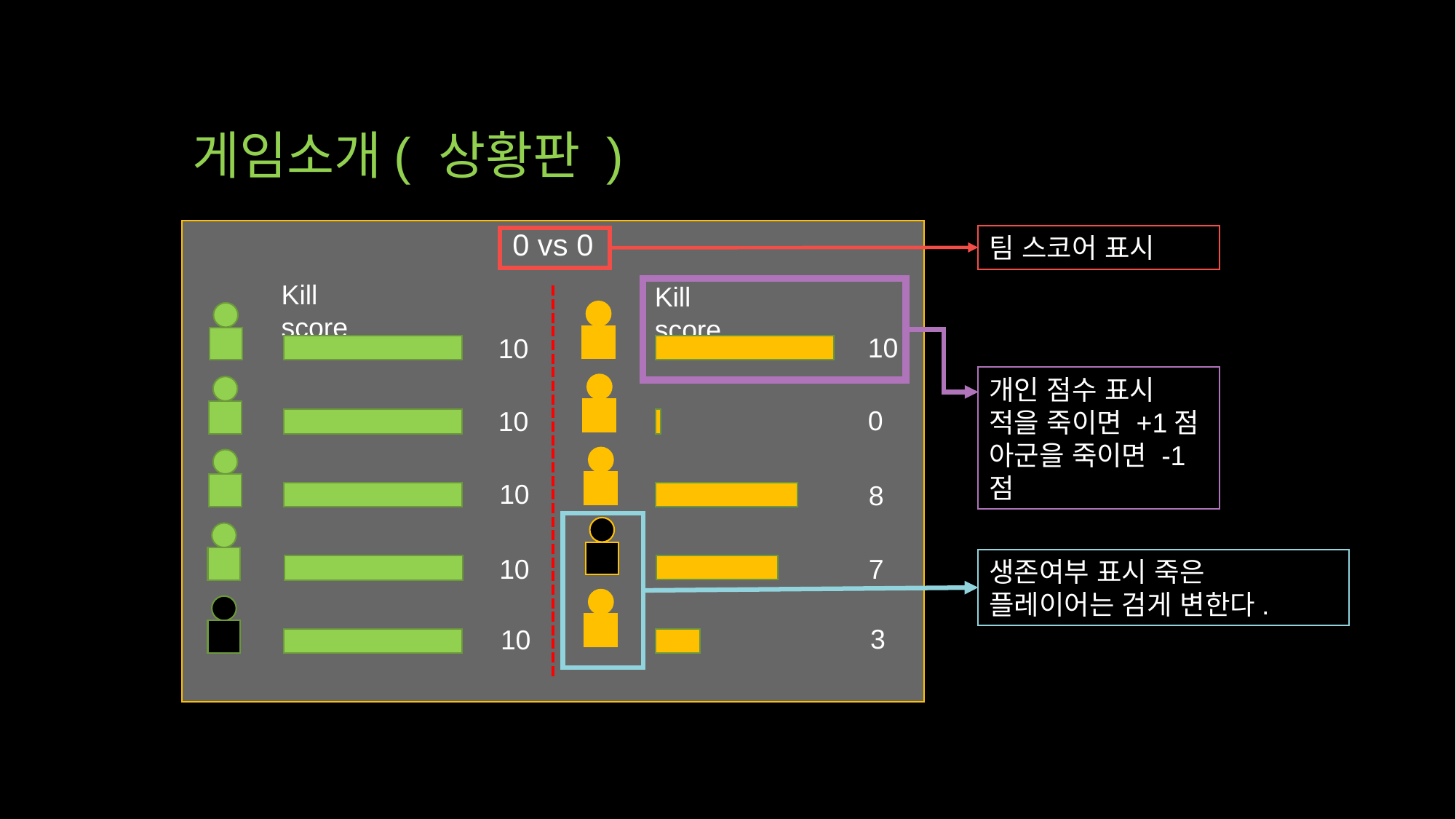

# 게임소개( 상황판 )

0 vs 0
Kill score
Kill score

10
10

0
10

10
8

7
10

3
10

팀 스코어 표시

개인 점수 표시
적을 죽이면 +1점
아군을 죽이면 -1점

생존여부 표시 죽은 플레이어는 검게 변한다.